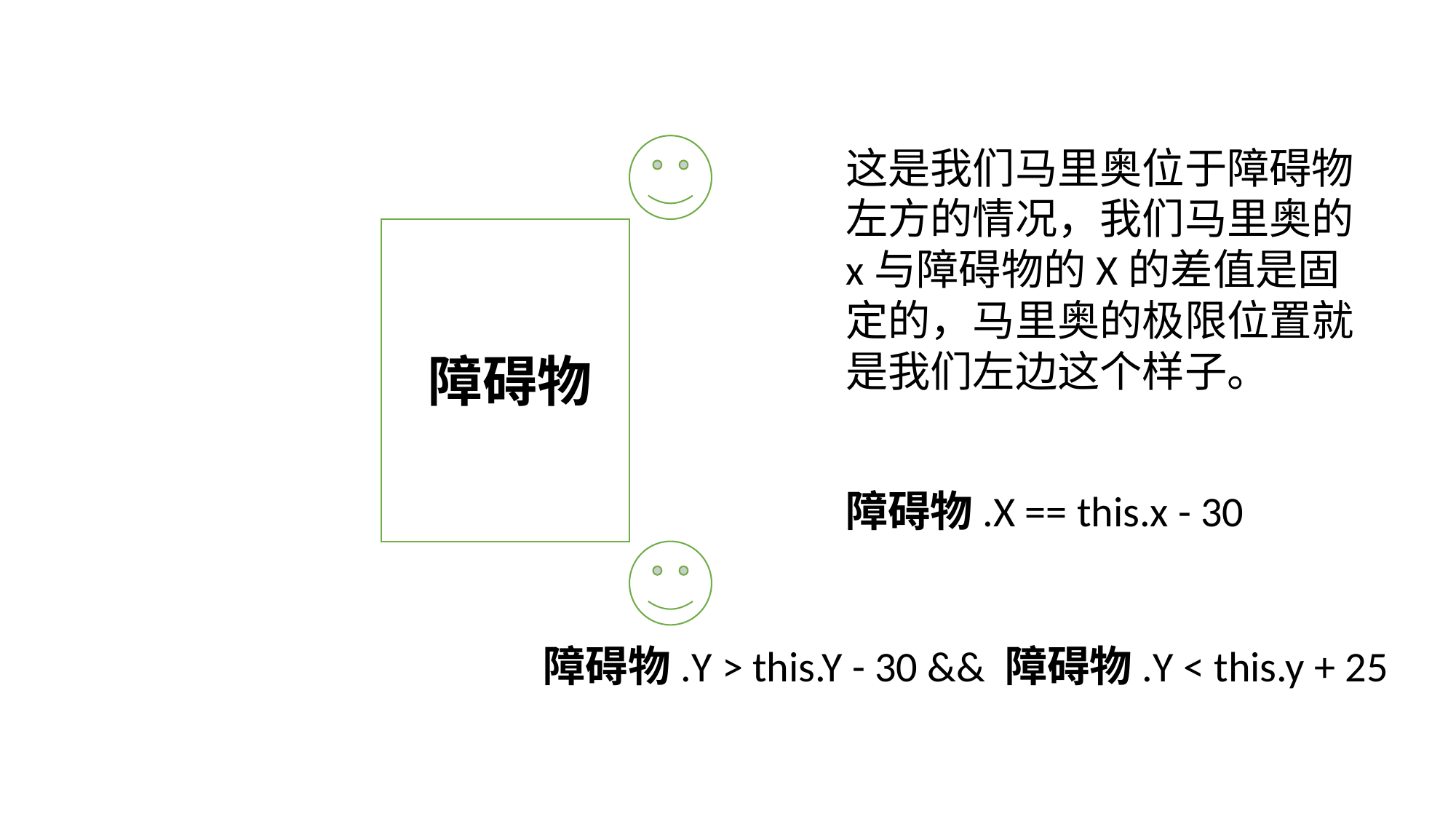

这是我们马里奥位于障碍物左方的情况，我们马里奥的x与障碍物的X的差值是固定的，马里奥的极限位置就是我们左边这个样子。

障碍物
障碍物.X == this.x - 30

障碍物.Y > this.Y - 30 && 障碍物.Y < this.y + 25